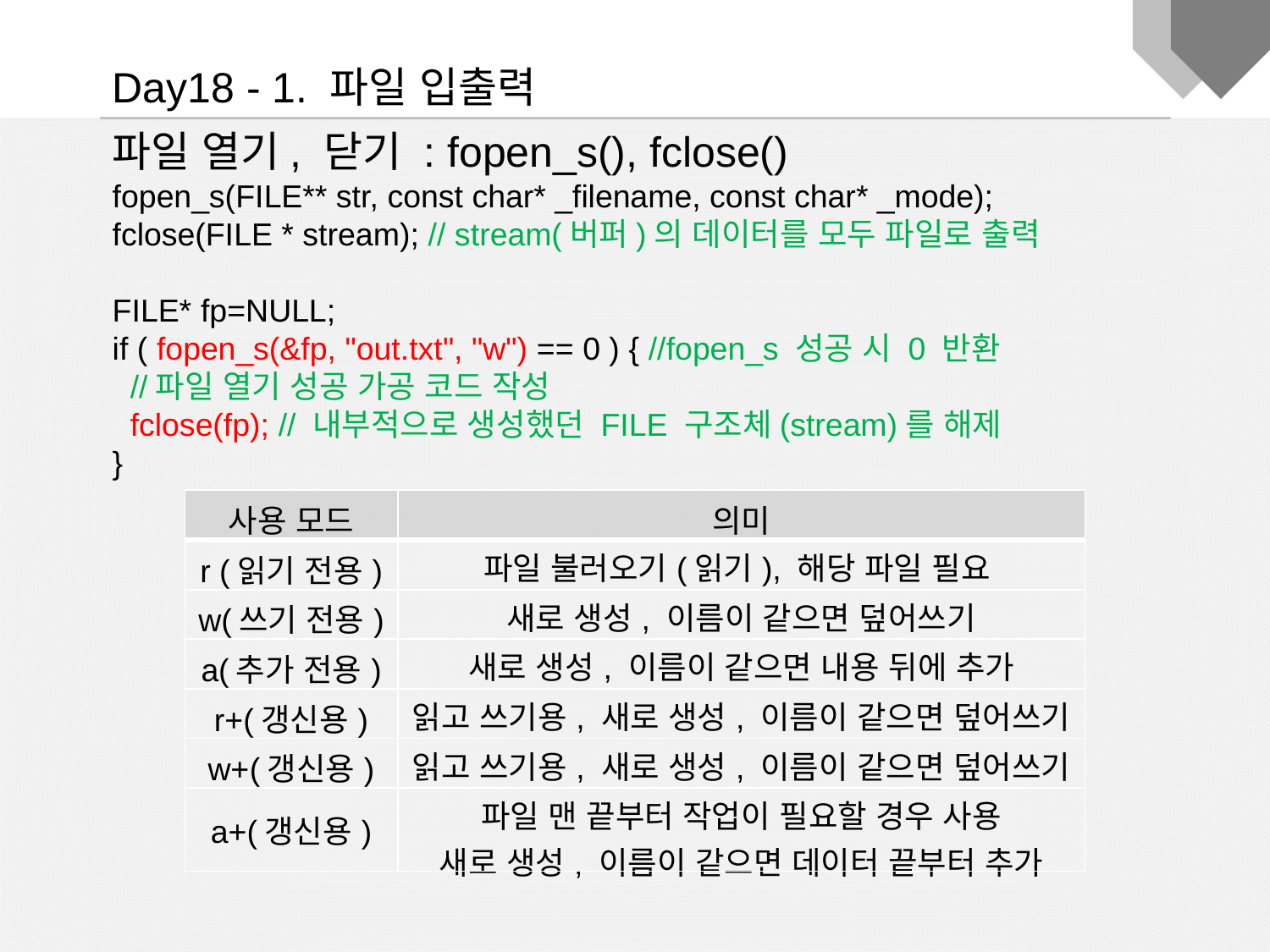

Day18 - 1. 파일 입출력
파일 열기, 닫기 : fopen_s(), fclose()
fopen_s(FILE** str, const char* _filename, const char* _mode);
fclose(FILE * stream); // stream(버퍼)의 데이터를 모두 파일로 출력

FILE* fp=NULL;
if ( fopen_s(&fp, "out.txt", "w") == 0 ) { //fopen_s 성공 시 0 반환
  //파일 열기 성공 가공 코드 작성
  fclose(fp); // 내부적으로 생성했던 FILE 구조체(stream)를 해제
}
| 사용 모드 | 의미 |
| --- | --- |
| r (읽기 전용) | 파일 불러오기(읽기), 해당 파일 필요 |
| w(쓰기 전용) | 새로 생성, 이름이 같으면 덮어쓰기 |
| a(추가 전용) | 새로 생성, 이름이 같으면 내용 뒤에 추가 |
| r+(갱신용) | 읽고 쓰기용, 새로 생성, 이름이 같으면 덮어쓰기 |
| w+(갱신용) | 읽고 쓰기용, 새로 생성, 이름이 같으면 덮어쓰기 |
| a+(갱신용) | 파일 맨 끝부터 작업이 필요할 경우 사용 새로 생성, 이름이 같으면 데이터 끝부터 추가 |